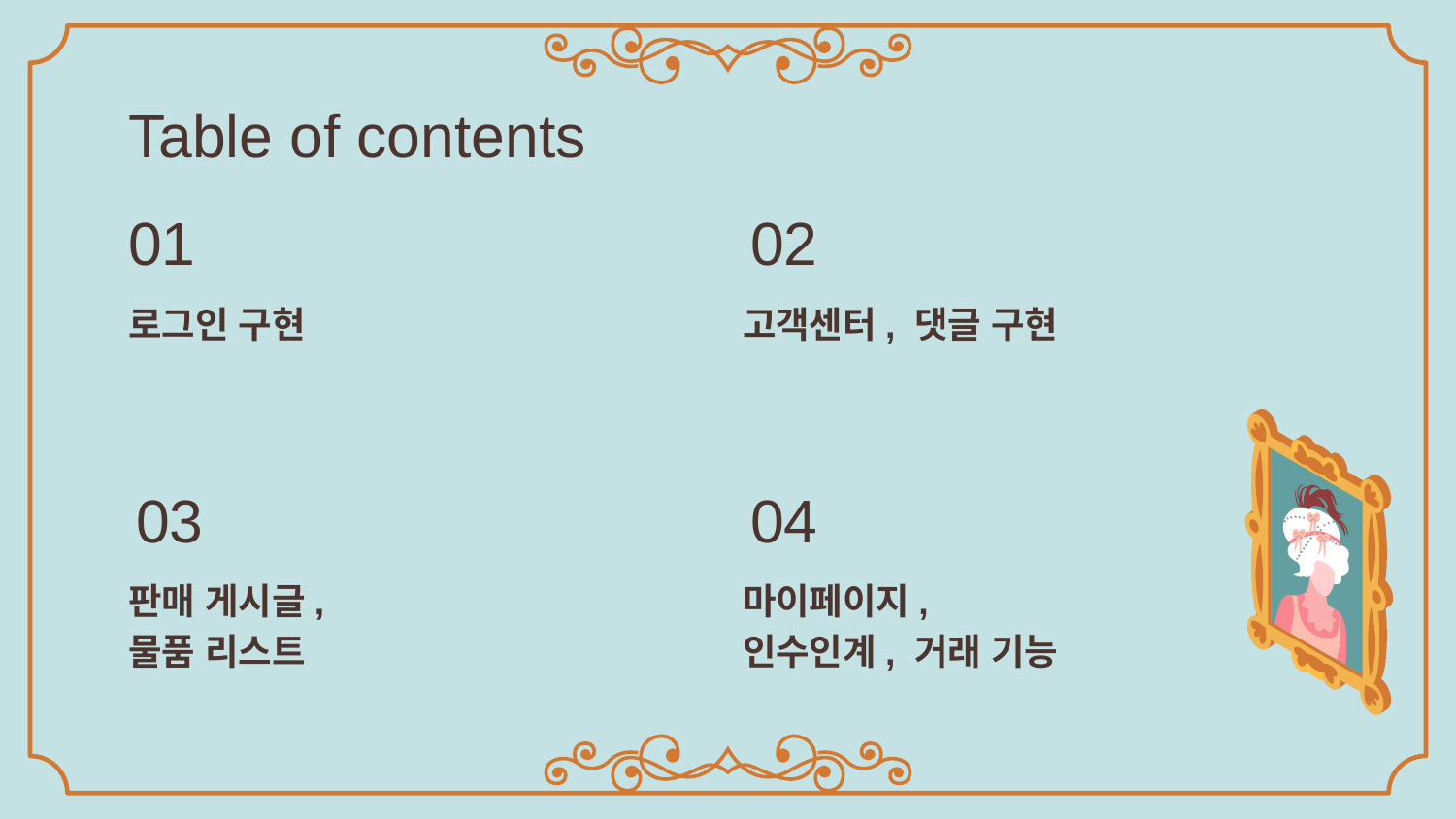

Table of contents
# 01
02
로그인 구현
고객센터, 댓글 구현

03
04
판매 게시글,
물품 리스트
마이페이지,
인수인계, 거래 기능